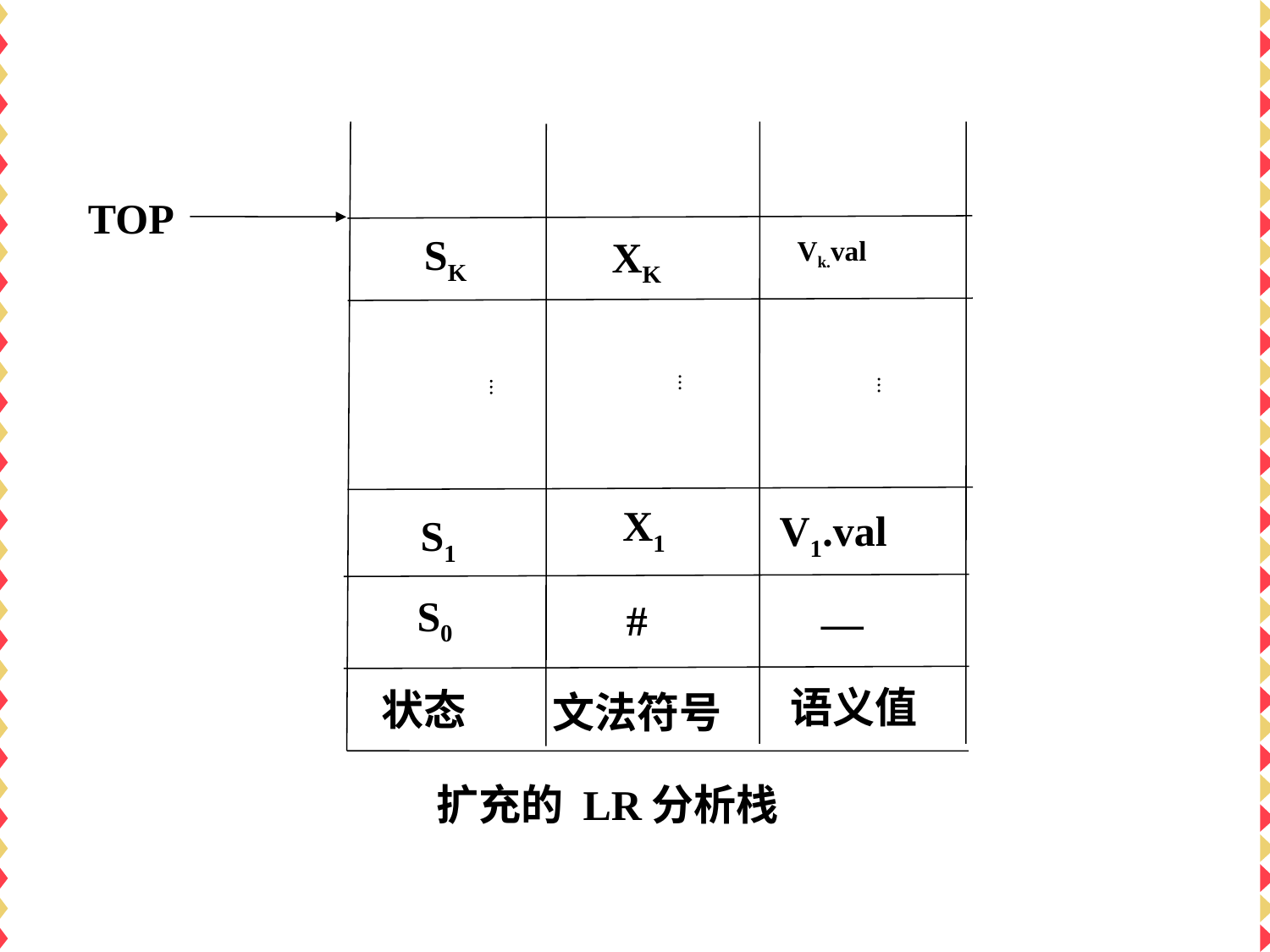

TOP

SK

XK

Vk.val

…
…
…

X1
V1.val
S1

S0
#
—

语义值
状态
文法符号

扩充的 LR分析栈